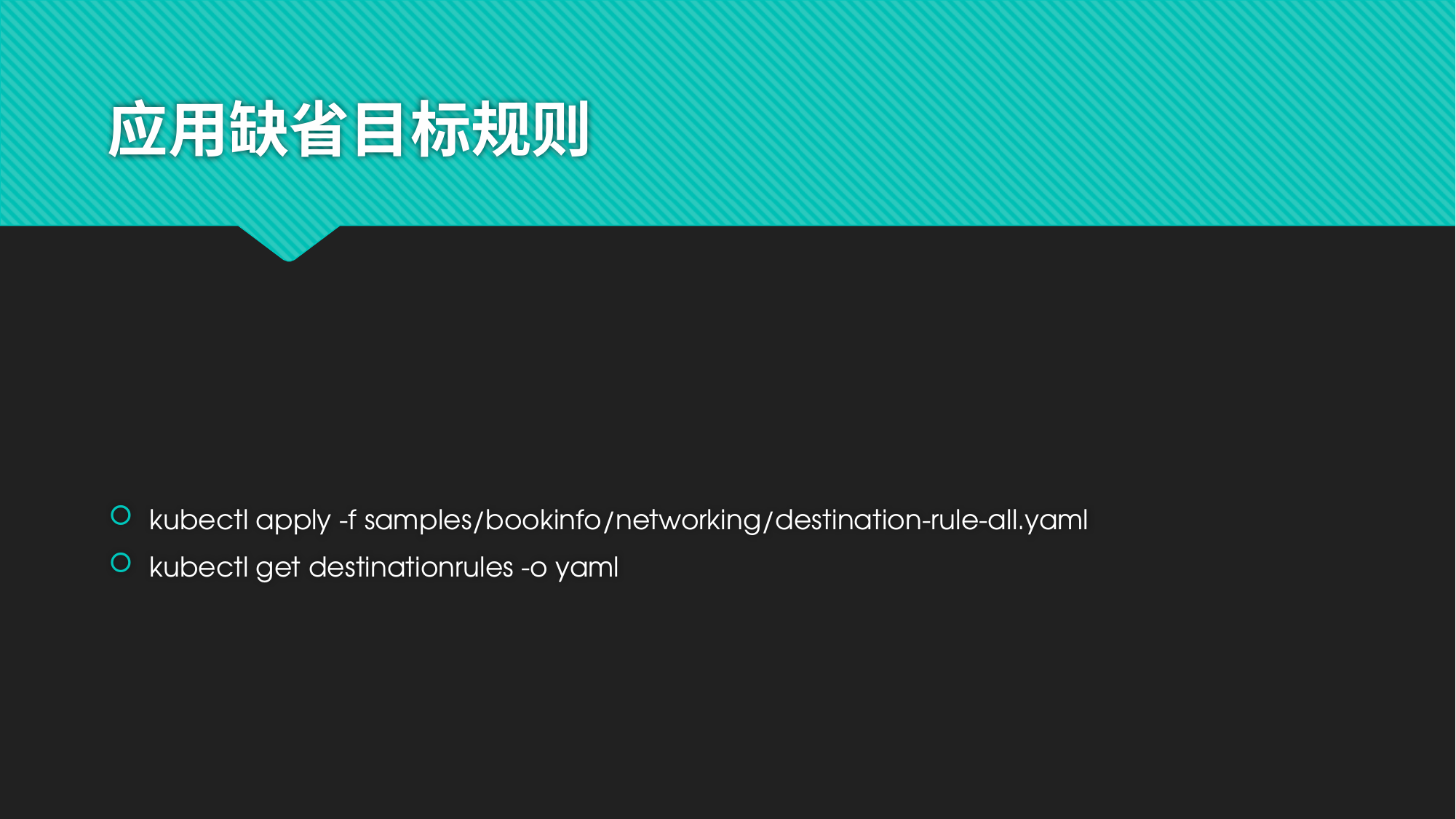

# 应用缺省目标规则
kubectl apply -f samples/bookinfo/networking/destination-rule-all.yaml
kubectl get destinationrules -o yaml